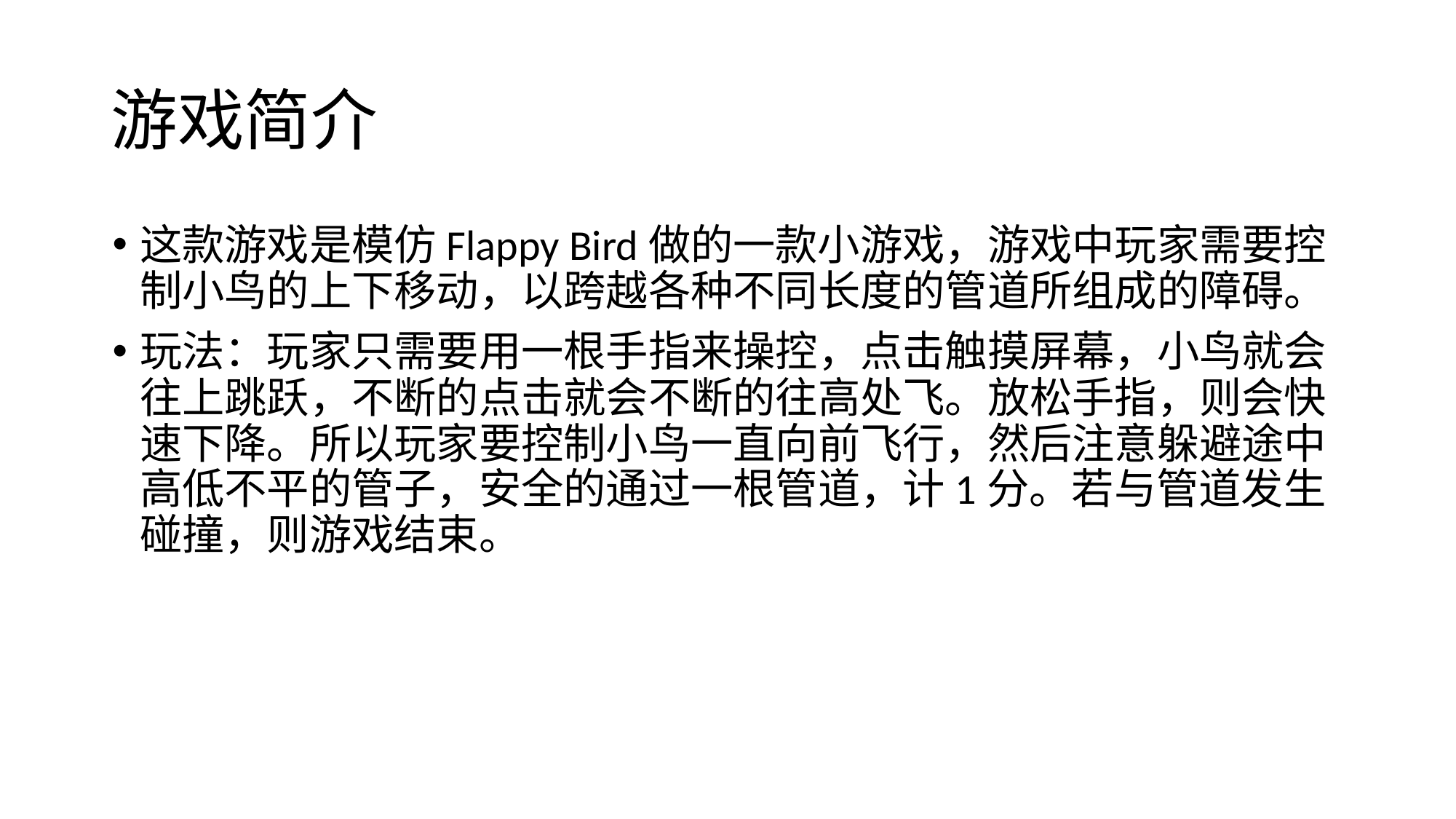

# 游戏简介
这款游戏是模仿Flappy Bird做的一款小游戏，游戏中玩家需要控制小鸟的上下移动，以跨越各种不同长度的管道所组成的障碍。
玩法：玩家只需要用一根手指来操控，点击触摸屏幕，小鸟就会往上跳跃，不断的点击就会不断的往高处飞。放松手指，则会快速下降。所以玩家要控制小鸟一直向前飞行，然后注意躲避途中高低不平的管子，安全的通过一根管道，计1分。若与管道发生碰撞，则游戏结束。